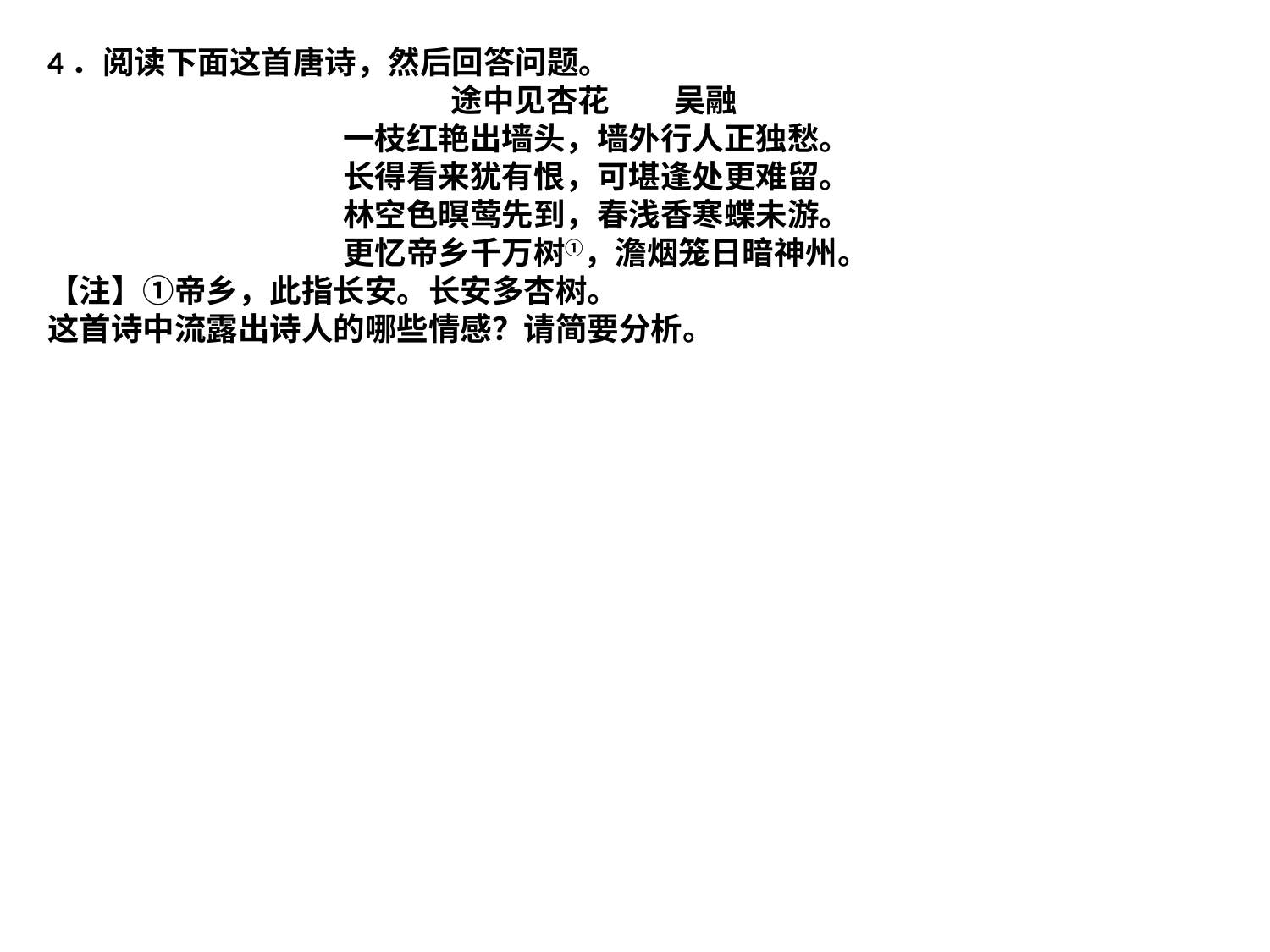

4．阅读下面这首唐诗，然后回答问题。
                                                       途中见杏花         吴融
                                        一枝红艳出墙头，墙外行人正独愁。
                                        长得看来犹有恨，可堪逢处更难留。
                                        林空色暝莺先到，春浅香寒蝶未游。
                                        更忆帝乡千万树①，澹烟笼日暗神州。
【注】①帝乡，此指长安。长安多杏树。
这首诗中流露出诗人的哪些情感？请简要分析。